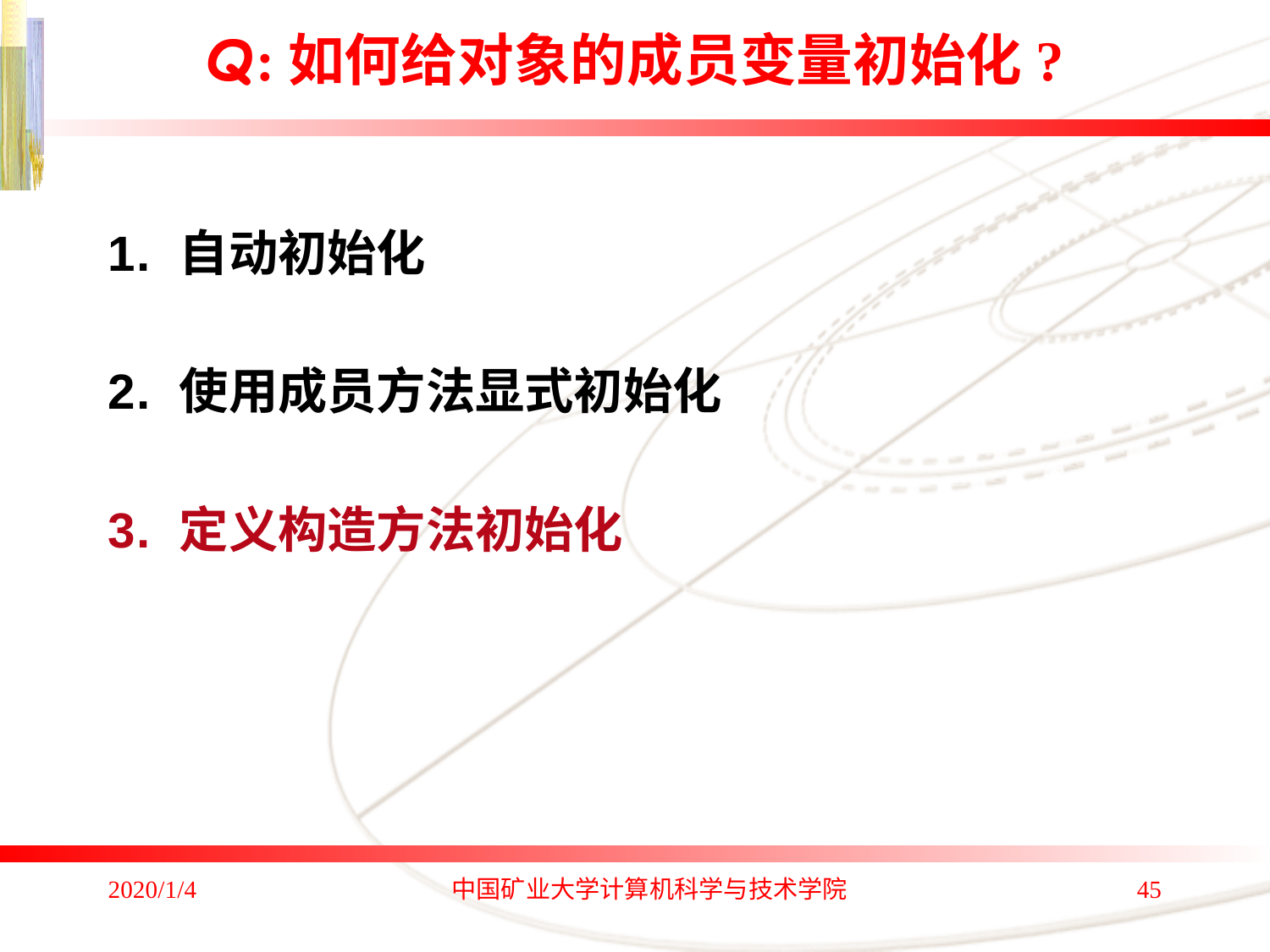

# Q:如何给对象的成员变量初始化?

自动初始化

使用成员方法显式初始化

定义构造方法初始化

2020/1/4
中国矿业大学计算机科学与技术学院
45